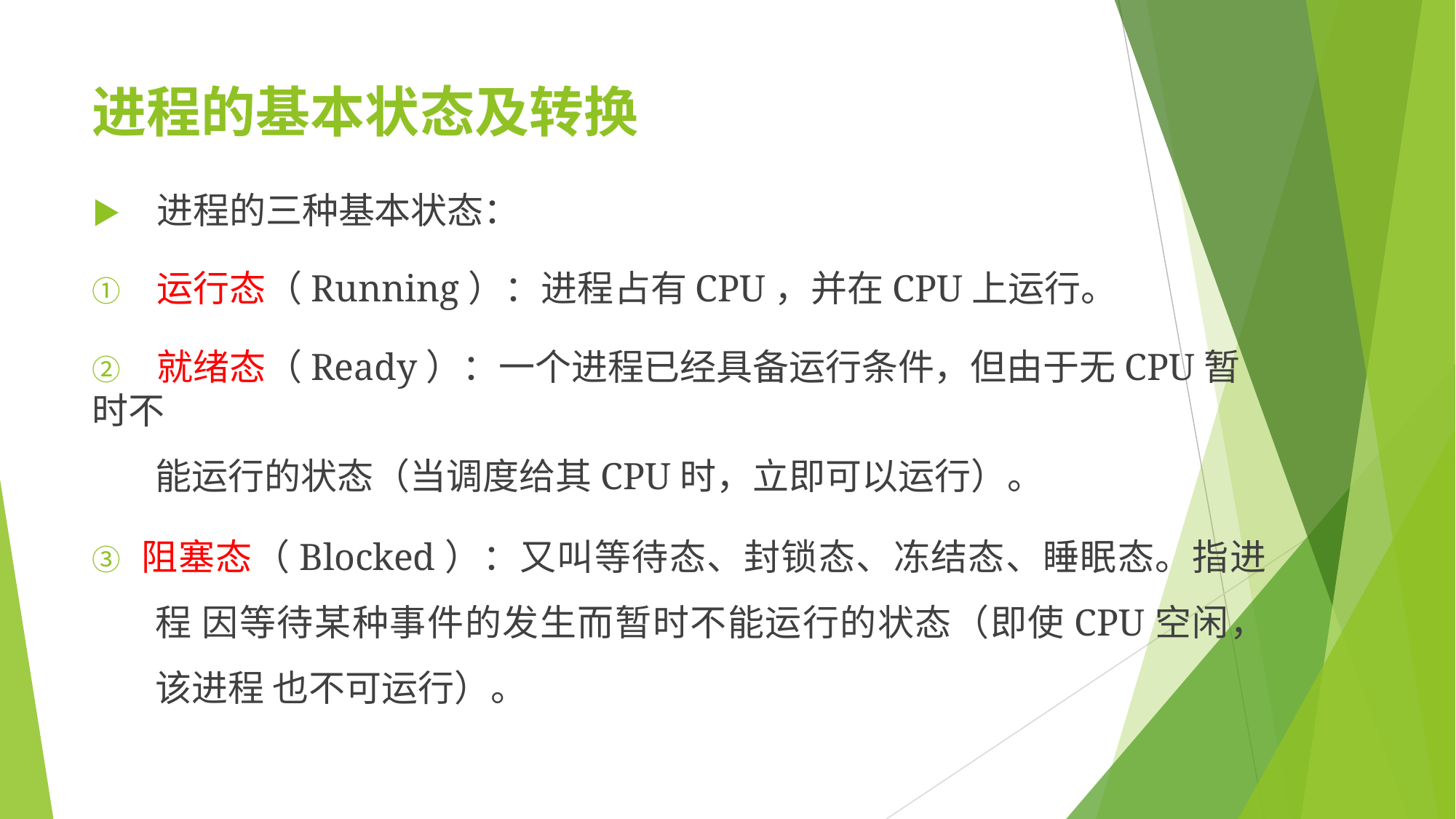

# 进程的基本状态及转换
▶	进程的三种基本状态：

①	运行态（Running）：进程占有CPU，并在CPU上运行。

②	就绪态（Ready）：一个进程已经具备运行条件，但由于无CPU暂时不
能运行的状态（当调度给其CPU时，立即可以运行）。
③ 阻塞态（Blocked）：又叫等待态、封锁态、冻结态、睡眠态。指进程 因等待某种事件的发生而暂时不能运行的状态（即使CPU空闲，该进程 也不可运行）。